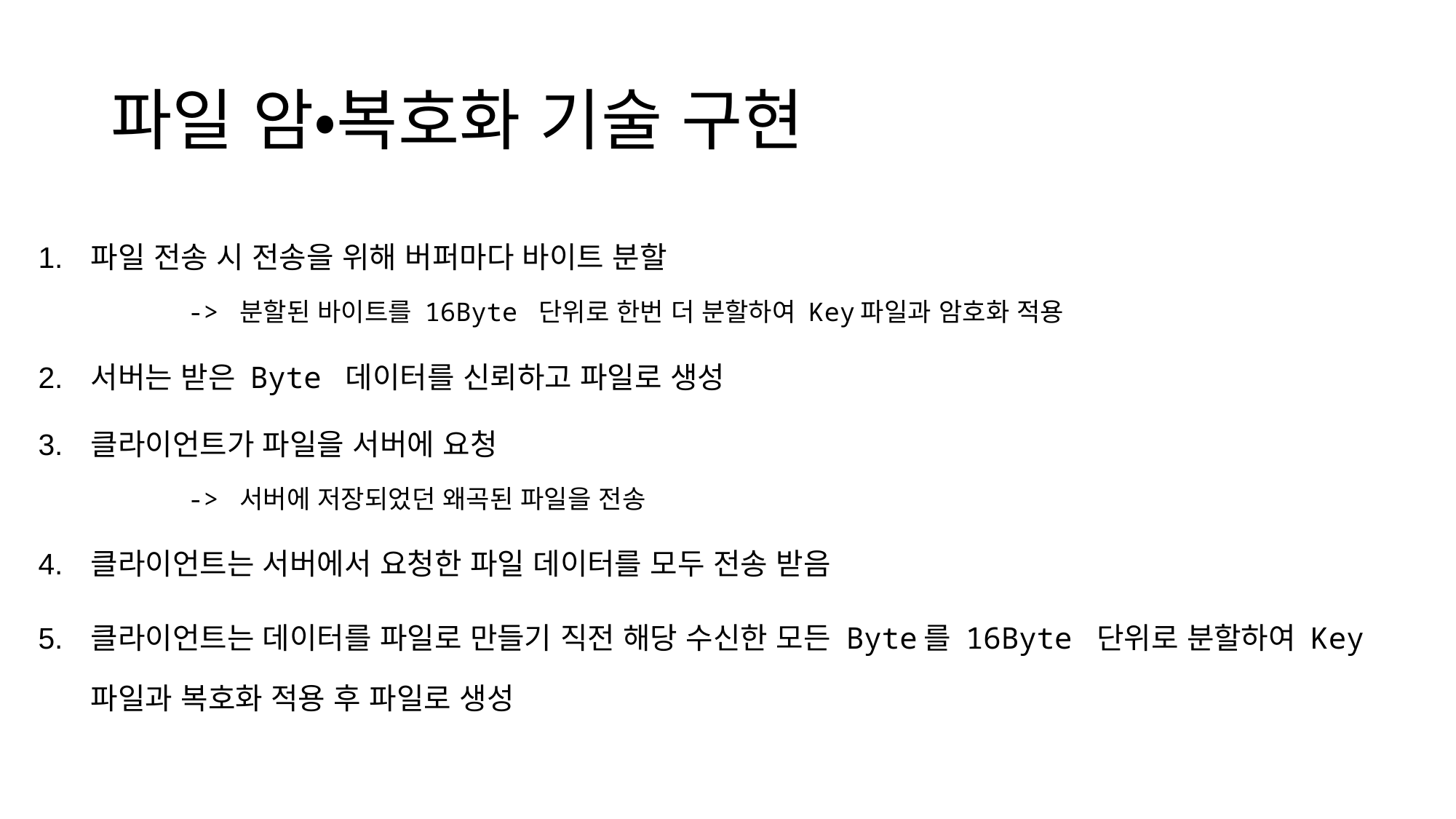

# 파일 암・복호화 기술 구현
파일 전송 시 전송을 위해 버퍼마다 바이트 분할
	-> 분할된 바이트를 16Byte 단위로 한번 더 분할하여 Key파일과 암호화 적용
서버는 받은 Byte 데이터를 신뢰하고 파일로 생성
클라이언트가 파일을 서버에 요청
	-> 서버에 저장되었던 왜곡된 파일을 전송
클라이언트는 서버에서 요청한 파일 데이터를 모두 전송 받음
클라이언트는 데이터를 파일로 만들기 직전 해당 수신한 모든 Byte를 16Byte 단위로 분할하여 Key파일과 복호화 적용 후 파일로 생성